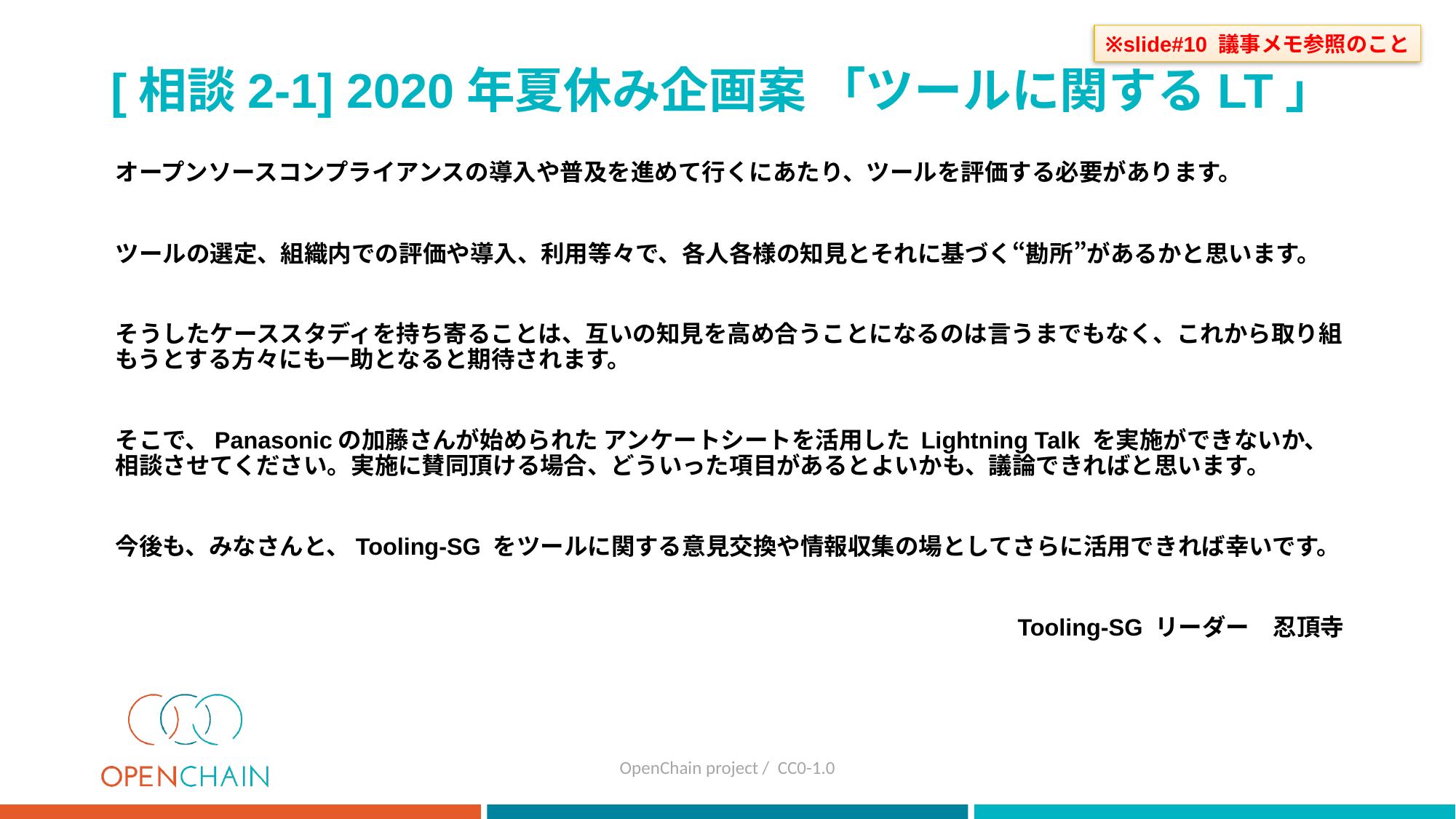

※slide#10 議事メモ参照のこと
# [相談2-1] 2020年夏休み企画案 「ツールに関するLT」
オープンソースコンプライアンスの導入や普及を進めて行くにあたり、ツールを評価する必要があります。

ツールの選定、組織内での評価や導入、利用等々で、各人各様の知見とそれに基づく“勘所”があるかと思います。

そうしたケーススタディを持ち寄ることは、互いの知見を高め合うことになるのは言うまでもなく、これから取り組もうとする方々にも一助となると期待されます。

そこで、Panasonicの加藤さんが始められた アンケートシートを活用した Lightning Talk を実施ができないか、相談させてください。実施に賛同頂ける場合、どういった項目があるとよいかも、議論できればと思います。

今後も、みなさんと、Tooling-SG をツールに関する意見交換や情報収集の場としてさらに活用できれば幸いです。

Tooling-SG リーダー　忍頂寺

OpenChain project /  CC0-1.0